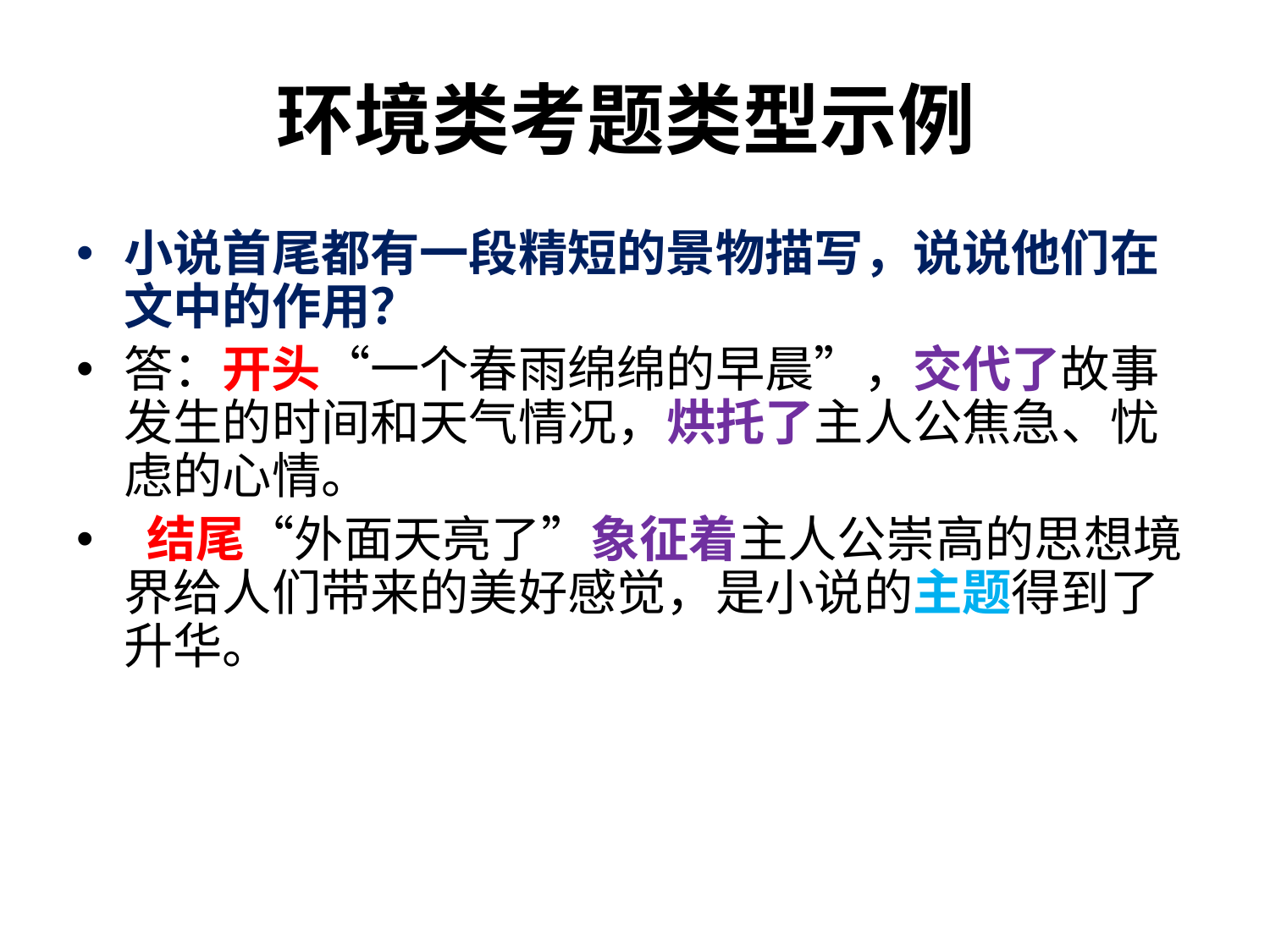

# 环境类考题类型示例
小说首尾都有一段精短的景物描写，说说他们在文中的作用？
答：开头“一个春雨绵绵的早晨”，交代了故事发生的时间和天气情况，烘托了主人公焦急、忧虑的心情。
 结尾“外面天亮了”象征着主人公崇高的思想境界给人们带来的美好感觉，是小说的主题得到了升华。